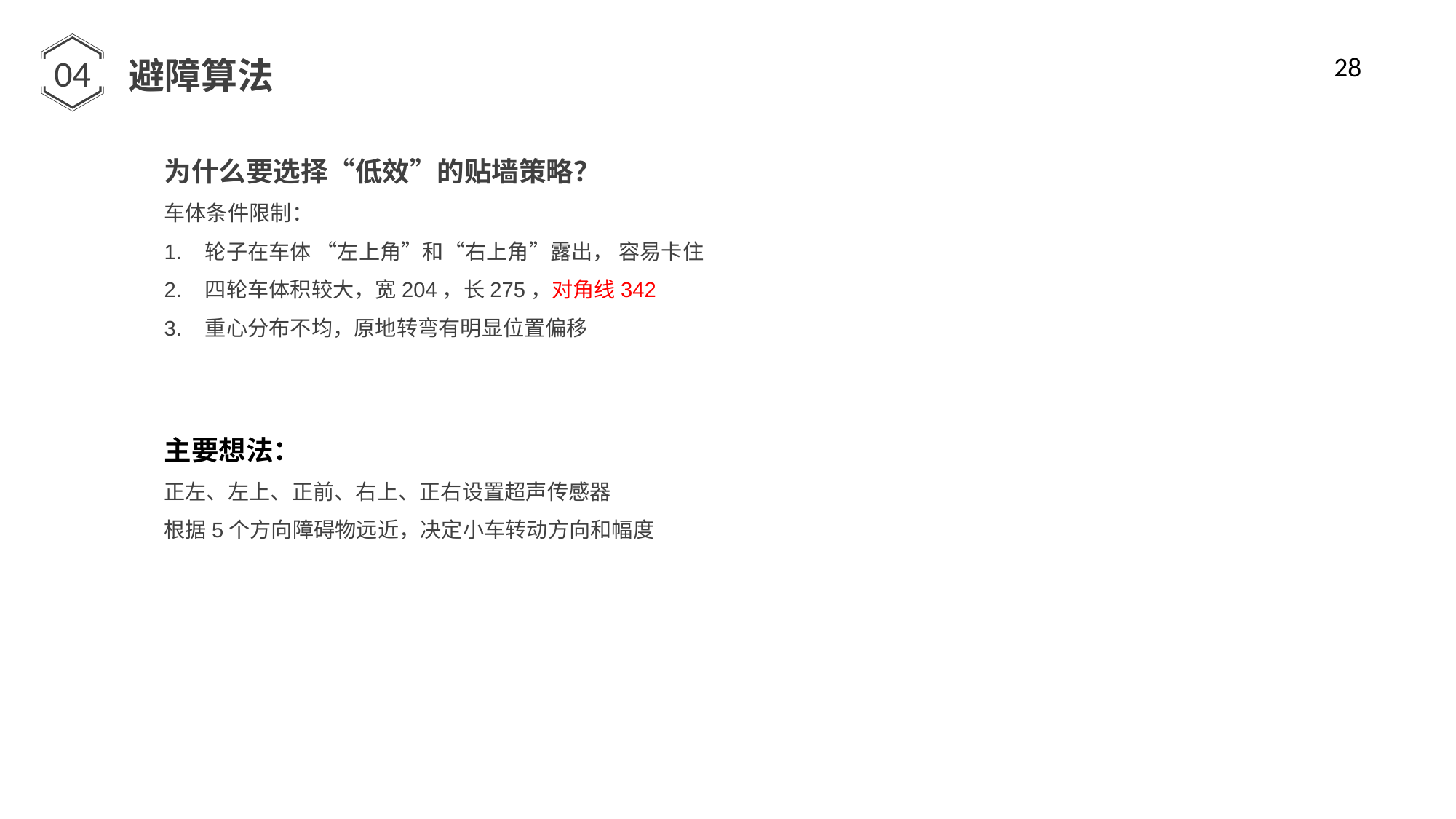

04
28
避障算法
为什么要选择“低效”的贴墙策略？
车体条件限制：
轮子在车体 “左上角”和“右上角”露出， 容易卡住
四轮车体积较大，宽204，长275，对角线342
重心分布不均，原地转弯有明显位置偏移

主要想法：
正左、左上、正前、右上、正右设置超声传感器
根据5个方向障碍物远近，决定小车转动方向和幅度